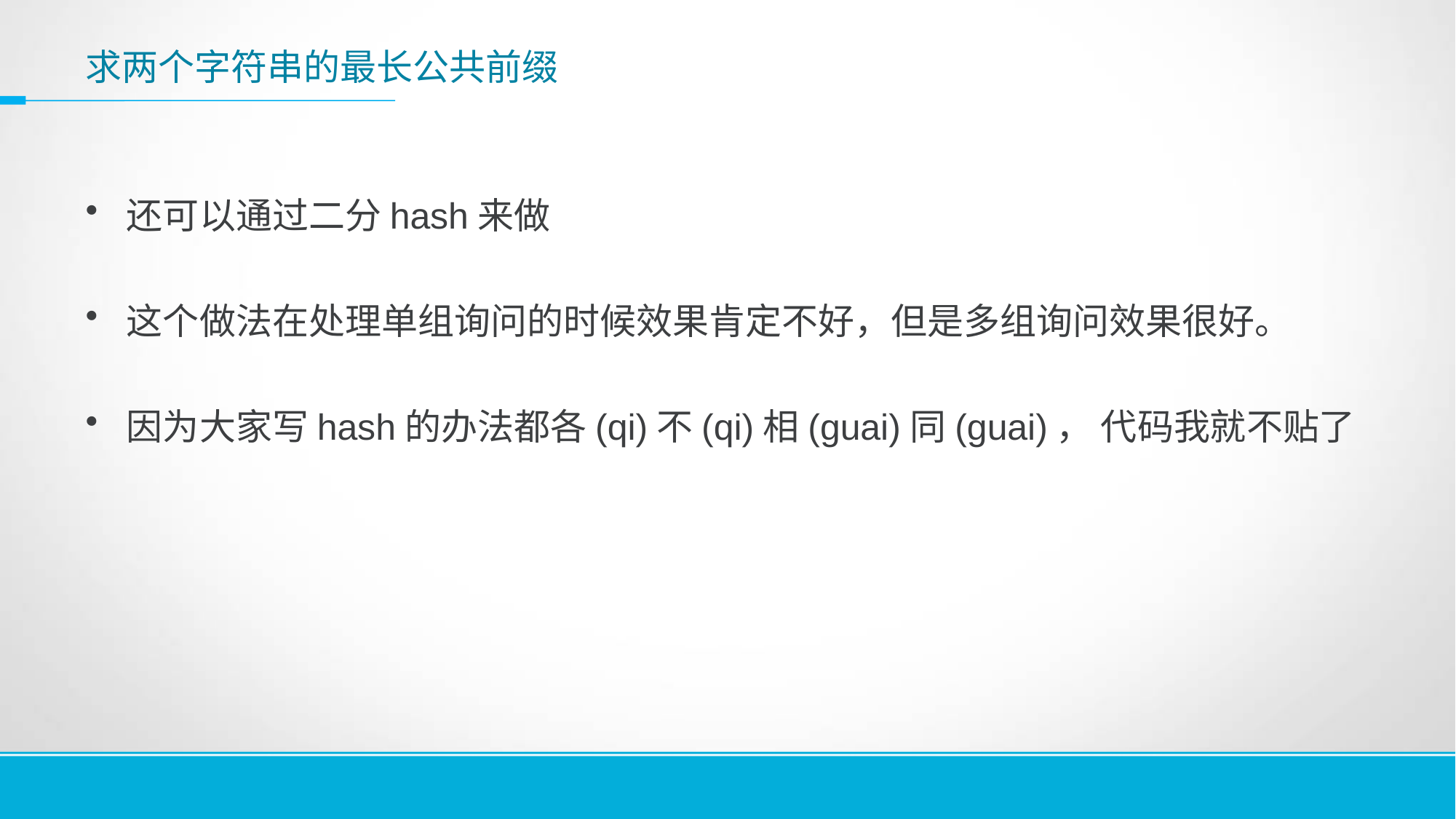

# 求两个字符串的最长公共前缀

还可以通过二分hash来做

这个做法在处理单组询问的时候效果肯定不好，但是多组询问效果很好。

因为大家写hash的办法都各(qi)不(qi)相(guai)同(guai)， 代码我就不贴了